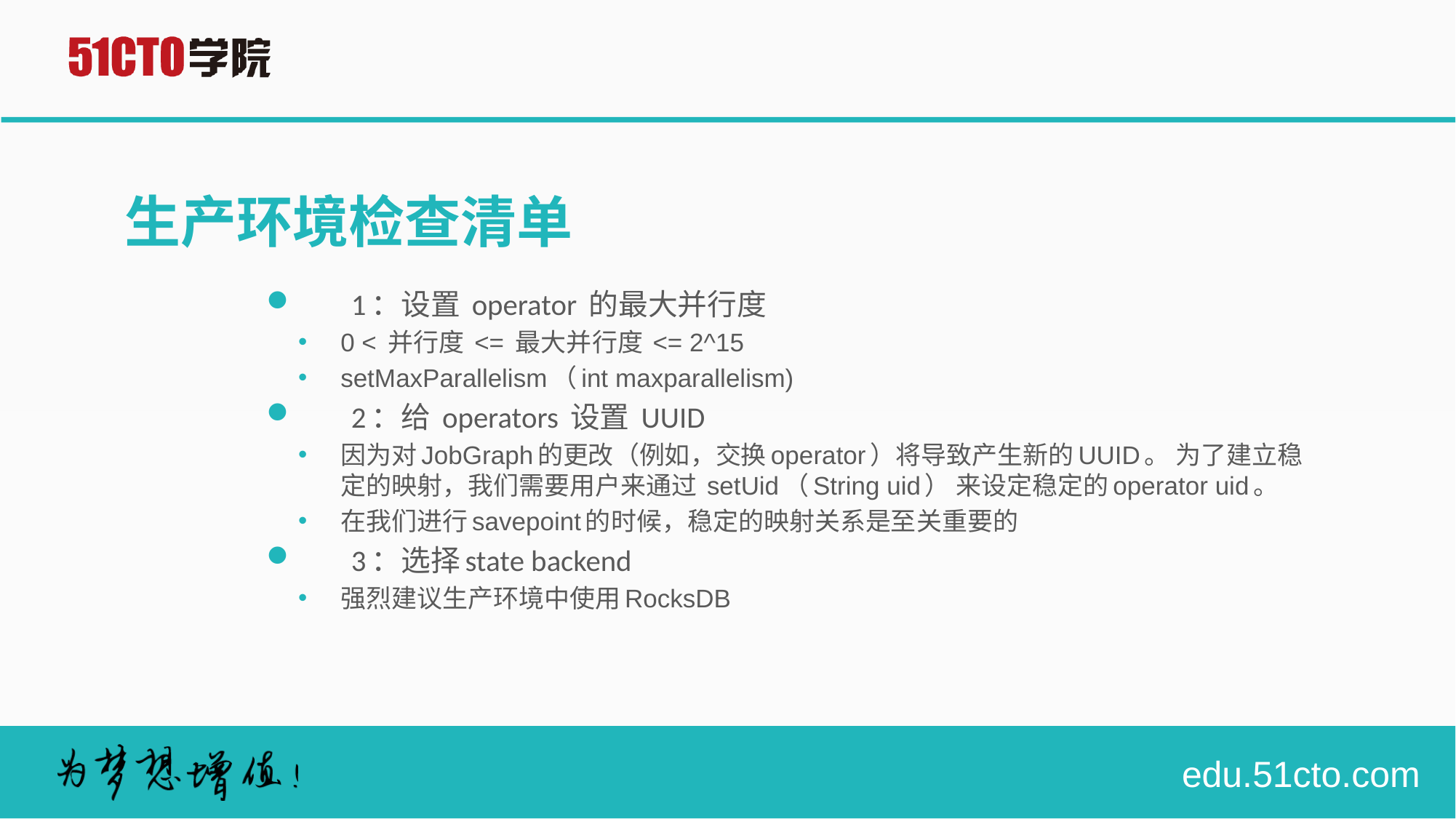

# 生产环境检查清单
1：设置 operator 的最大并行度
0 < 并行度 <= 最大并行度 <= 2^15
setMaxParallelism（int maxparallelism)
2：给 operators 设置 UUID
因为对JobGraph的更改（例如，交换operator）将导致产生新的UUID。 为了建立稳定的映射，我们需要用户来通过 setUid（String uid） 来设定稳定的operator uid。
在我们进行savepoint的时候，稳定的映射关系是至关重要的
3：选择state backend
强烈建议生产环境中使用RocksDB